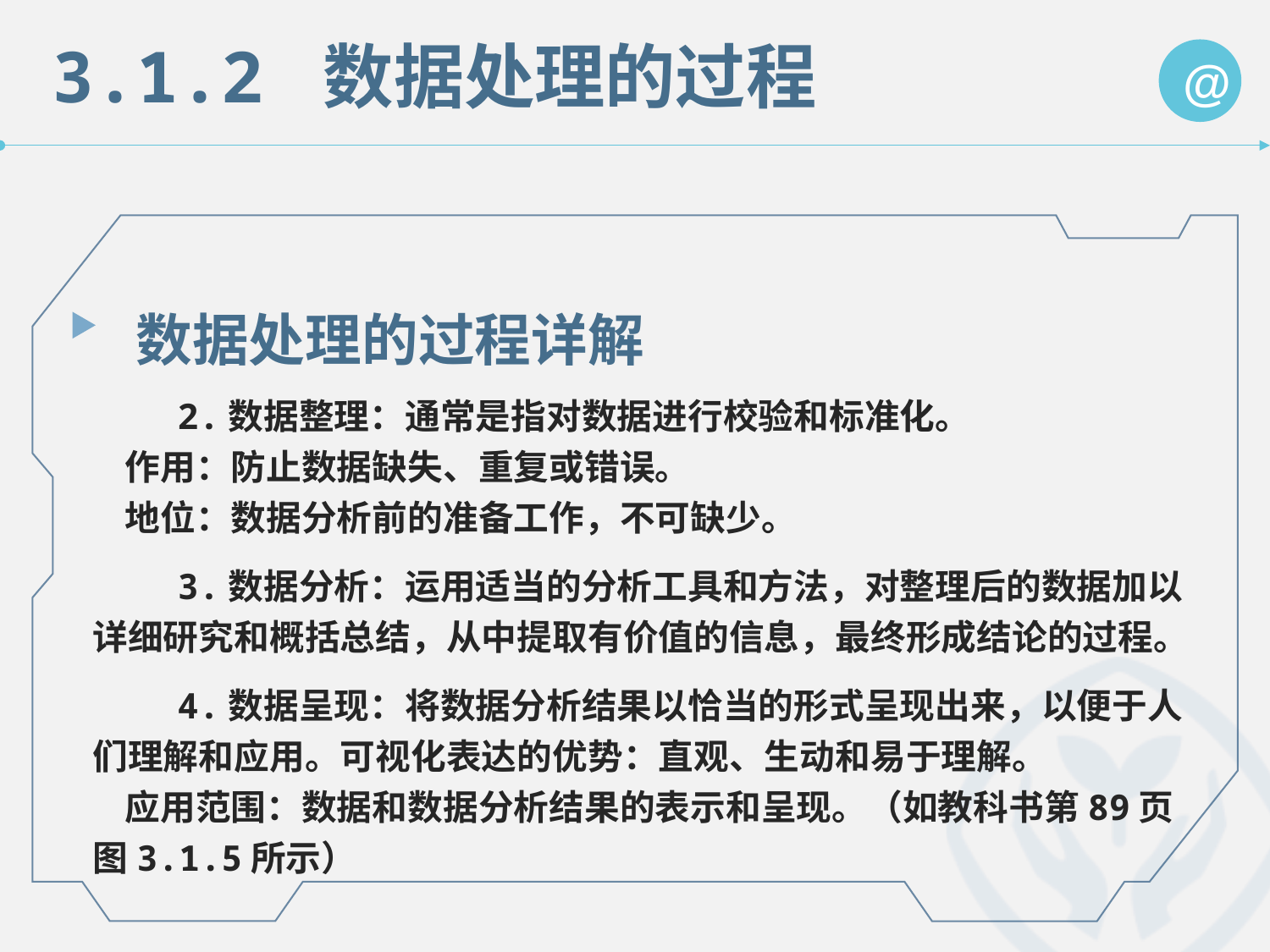

3.1.2 数据处理的过程
@

数据处理的过程详解

    2.数据整理：通常是指对数据进行校验和标准化。
    作用：防止数据缺失、重复或错误。
    地位：数据分析前的准备工作，不可缺少。
    3.数据分析：运用适当的分析工具和方法，对整理后的数据加以详细研究和概括总结，从中提取有价值的信息，最终形成结论的过程。
    4.数据呈现：将数据分析结果以恰当的形式呈现出来，以便于人们理解和应用。可视化表达的优势：直观、生动和易于理解。
    应用范围：数据和数据分析结果的表示和呈现。（如教科书第89页图3.1.5所示）